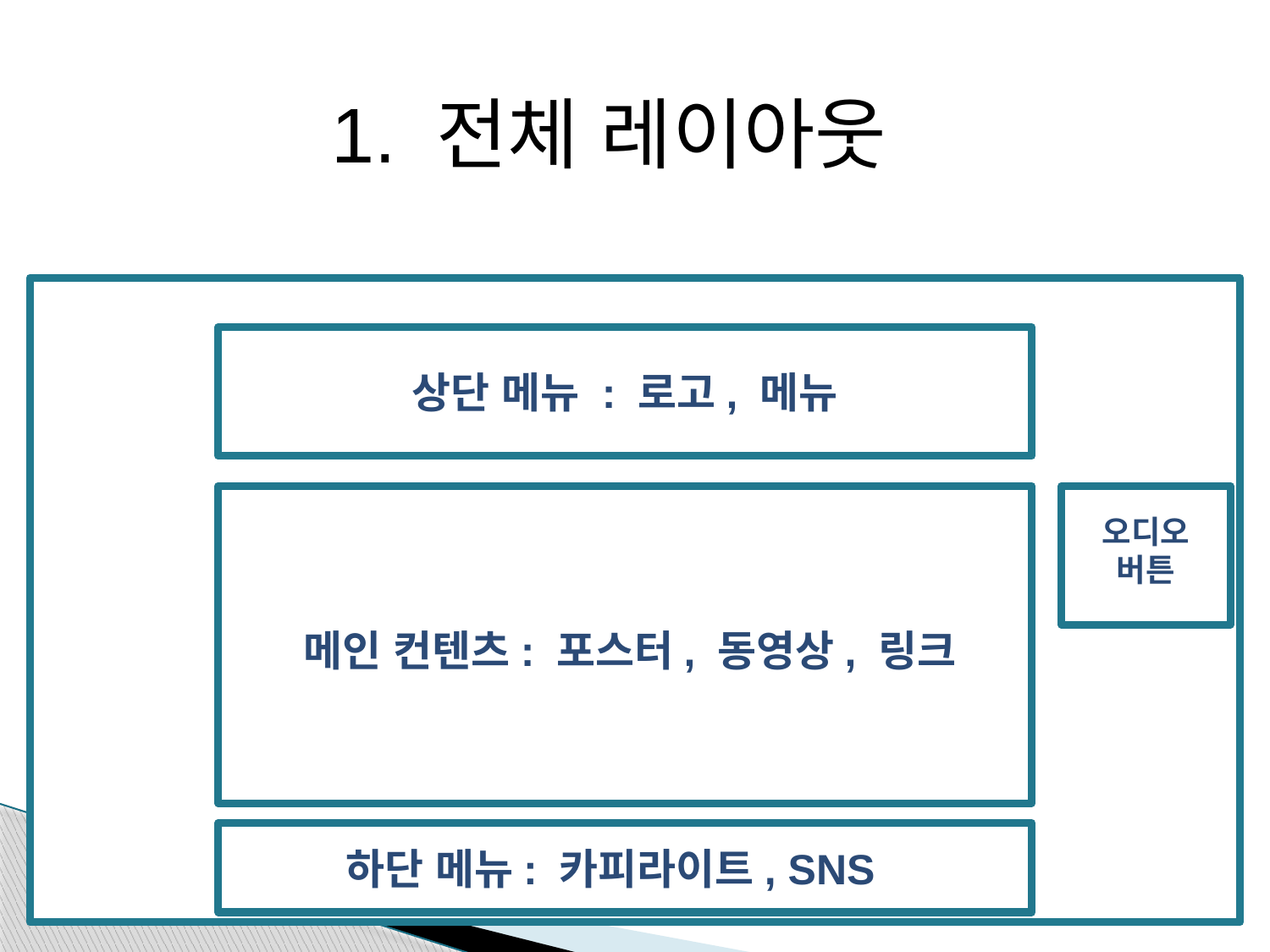

1. 전체 레이아웃

상단 메뉴 : 로고, 메뉴

오디오 버튼
메인 컨텐츠: 포스터, 동영상, 링크

하단 메뉴: 카피라이트, SNS